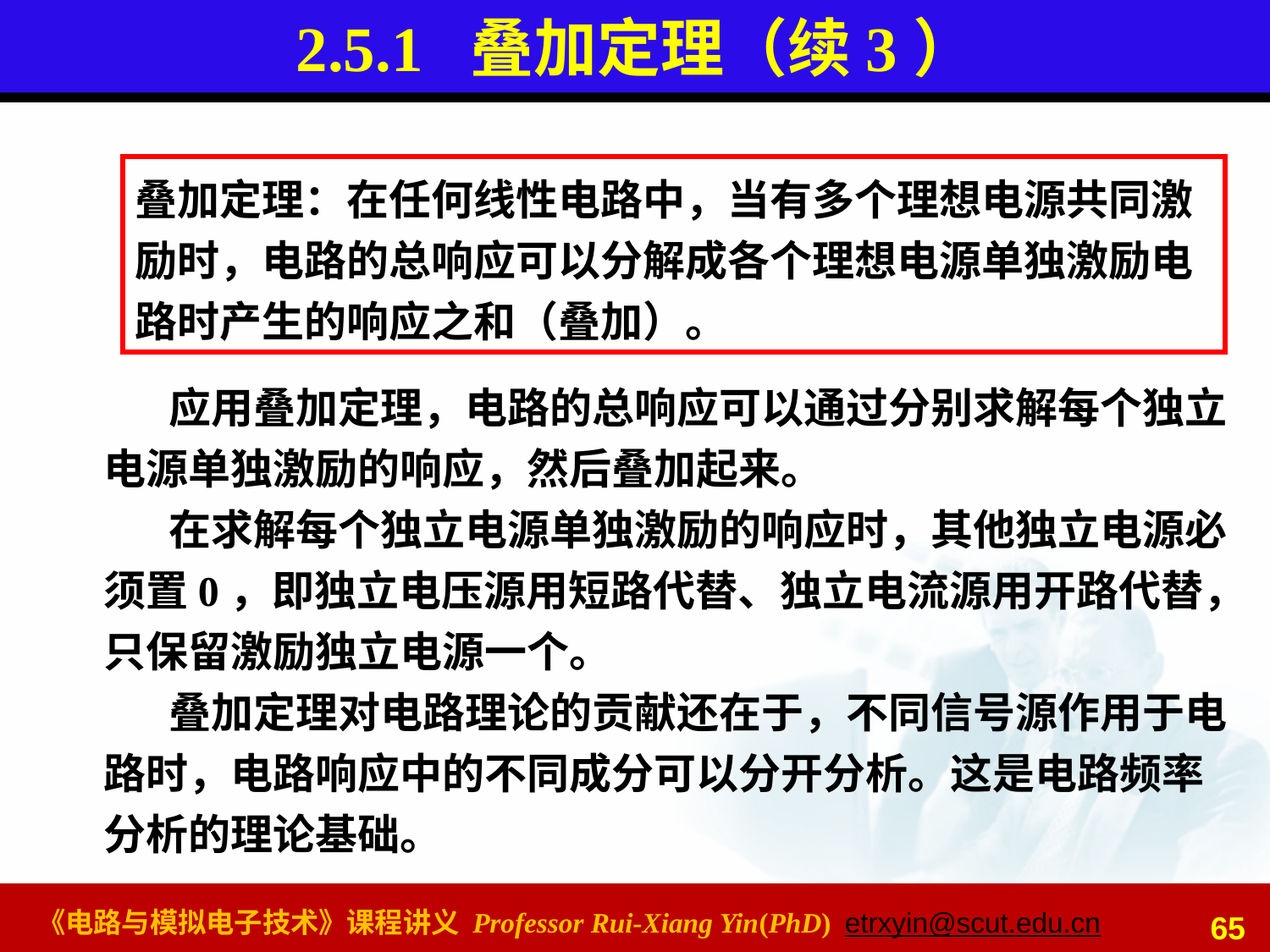

# 2.5.1  叠加定理（续3）
叠加定理：在任何线性电路中，当有多个理想电源共同激励时，电路的总响应可以分解成各个理想电源单独激励电路时产生的响应之和（叠加）。
应用叠加定理，电路的总响应可以通过分别求解每个独立电源单独激励的响应，然后叠加起来。
在求解每个独立电源单独激励的响应时，其他独立电源必须置0，即独立电压源用短路代替、独立电流源用开路代替，只保留激励独立电源一个。
叠加定理对电路理论的贡献还在于，不同信号源作用于电路时，电路响应中的不同成分可以分开分析。这是电路频率分析的理论基础。
65